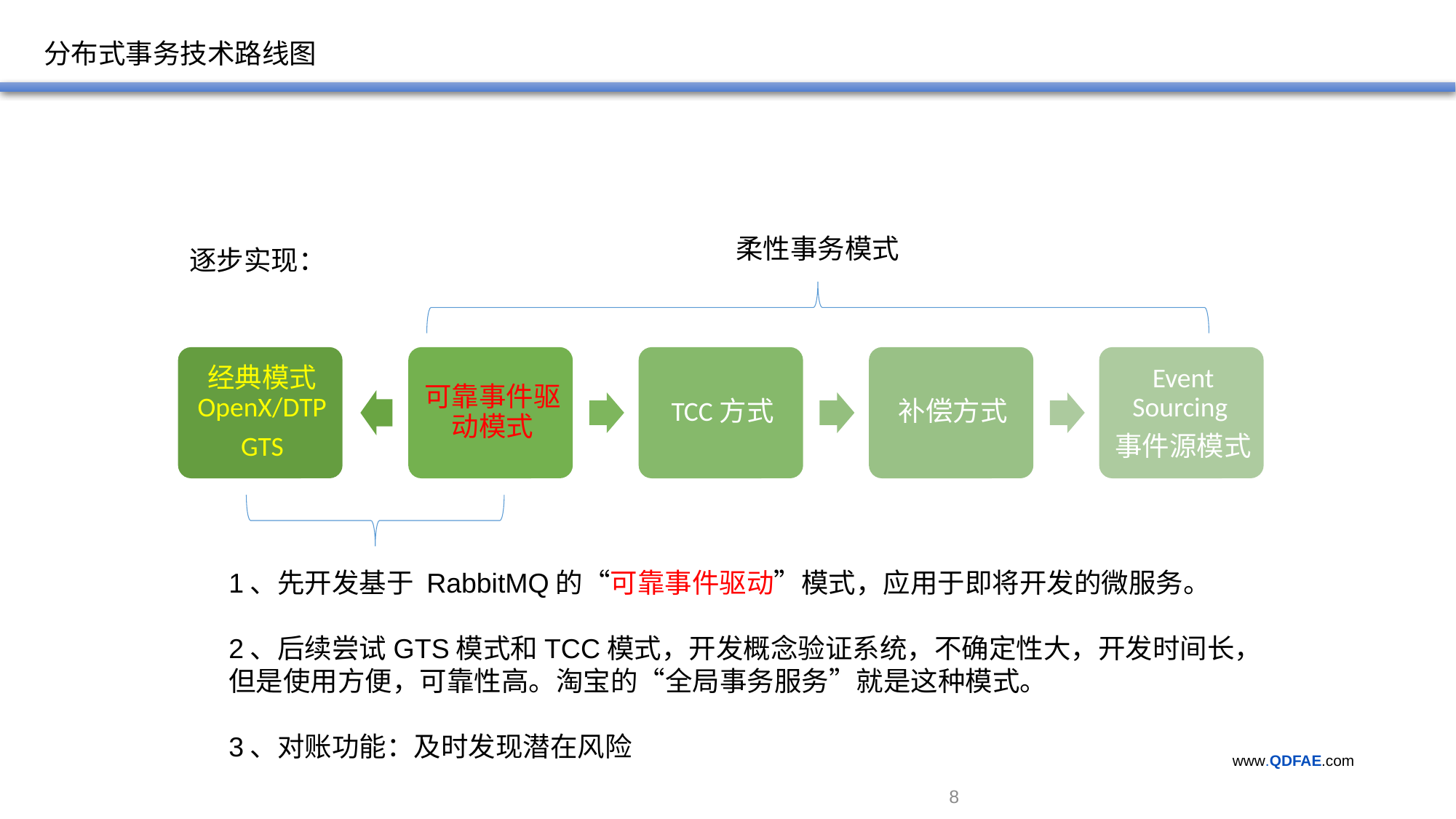

分布式事务技术路线图
经典模式 OpenX/DTP
GTS

可靠事件驱动模式

TCC方式

补偿方式

Event Sourcing
事件源模式
柔性事务模式
逐步实现：

1、先开发基于 RabbitMQ的“可靠事件驱动”模式，应用于即将开发的微服务。

2、后续尝试GTS模式和TCC模式，开发概念验证系统，不确定性大，开发时间长，
但是使用方便，可靠性高。淘宝的“全局事务服务”就是这种模式。

3、对账功能：及时发现潜在风险

                   8